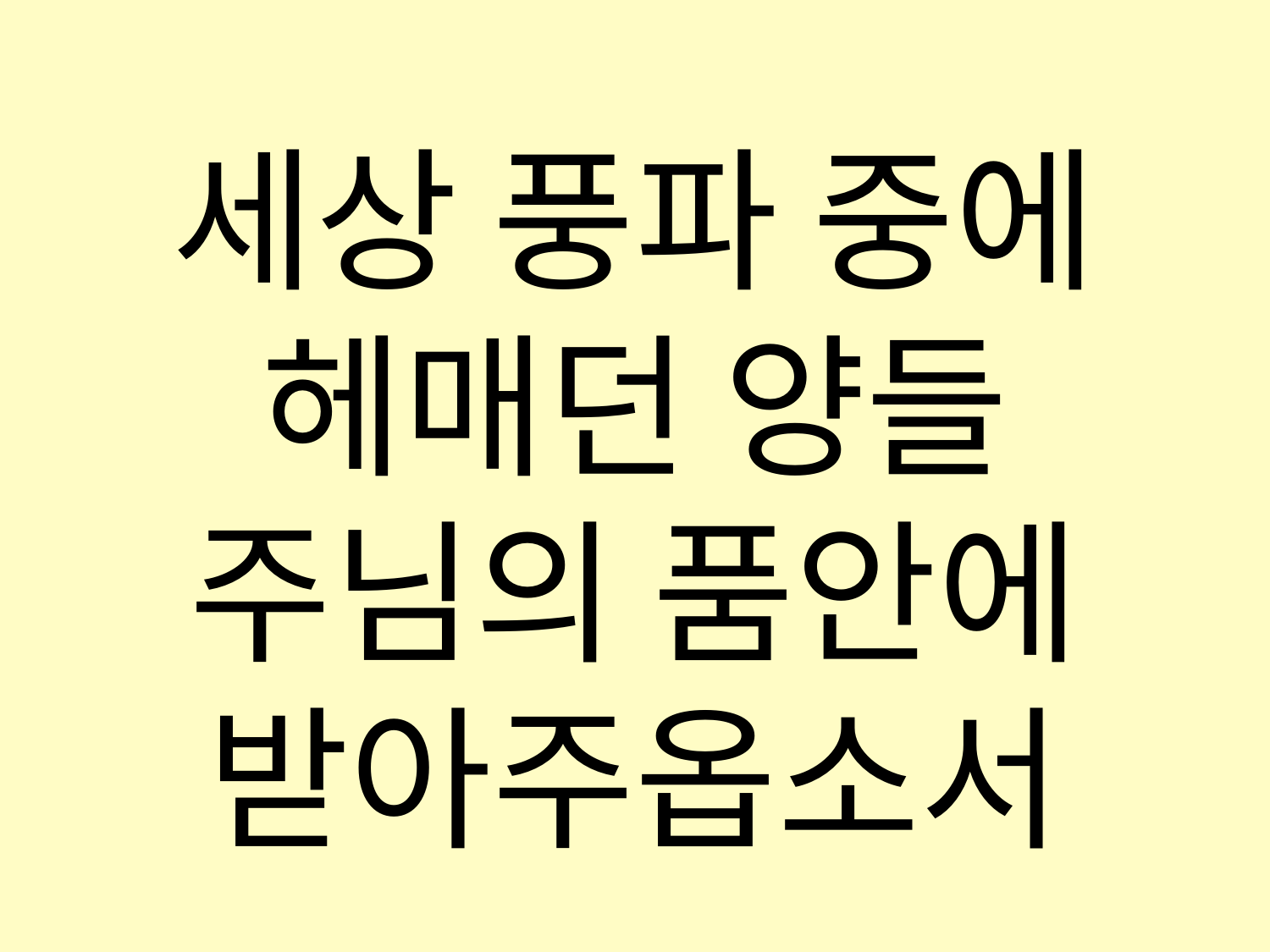

세상 풍파 중에
헤매던 양들
주님의 품안에
받아주옵소서